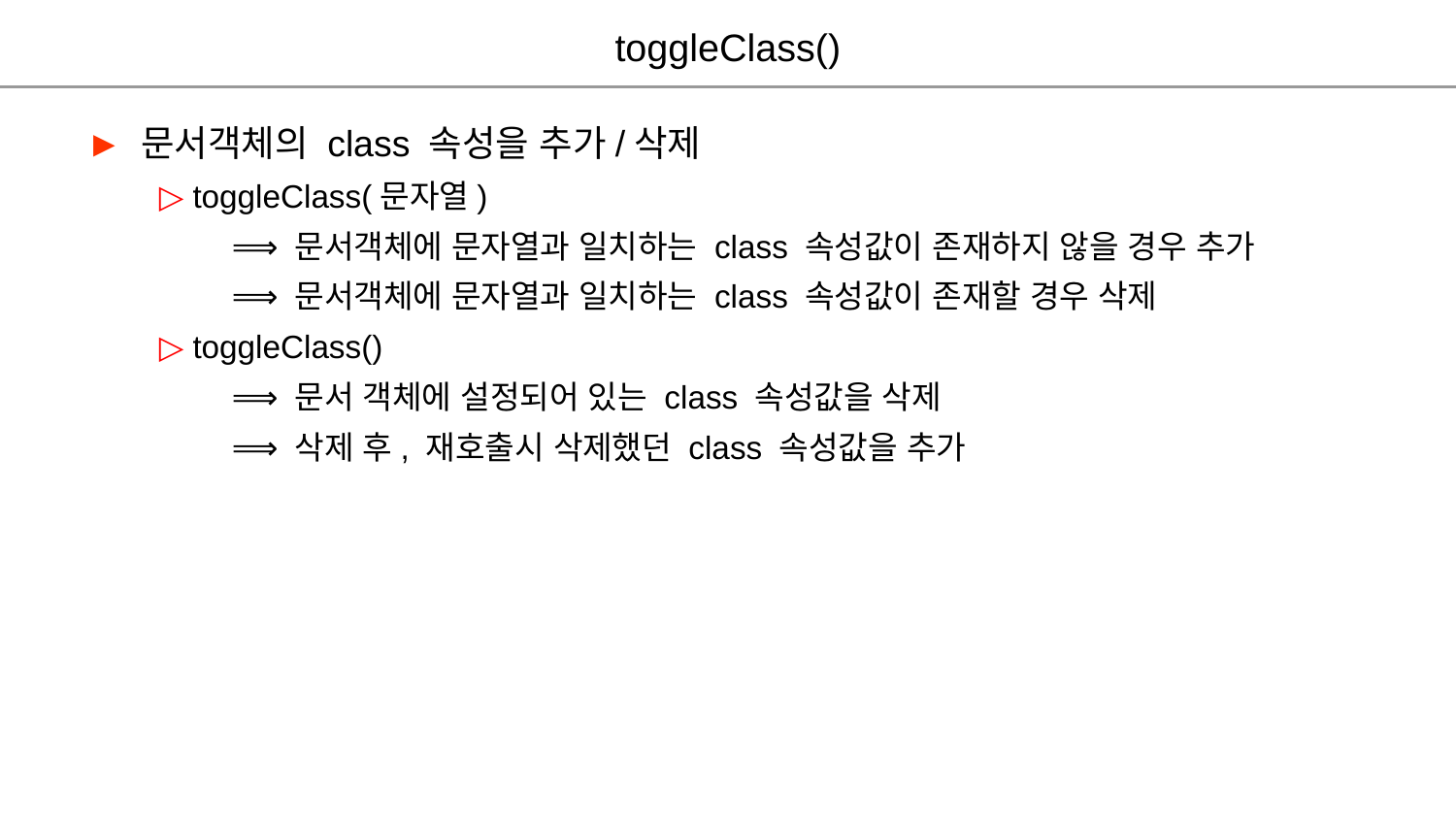

toggleClass()
► 문서객체의 class 속성을 추가/삭제
▷ toggleClass(문자열)
⟹ 문서객체에 문자열과 일치하는 class 속성값이 존재하지 않을 경우 추가
⟹ 문서객체에 문자열과 일치하는 class 속성값이 존재할 경우 삭제
▷ toggleClass()
⟹ 문서 객체에 설정되어 있는 class 속성값을 삭제
⟹ 삭제 후, 재호출시 삭제했던 class 속성값을 추가